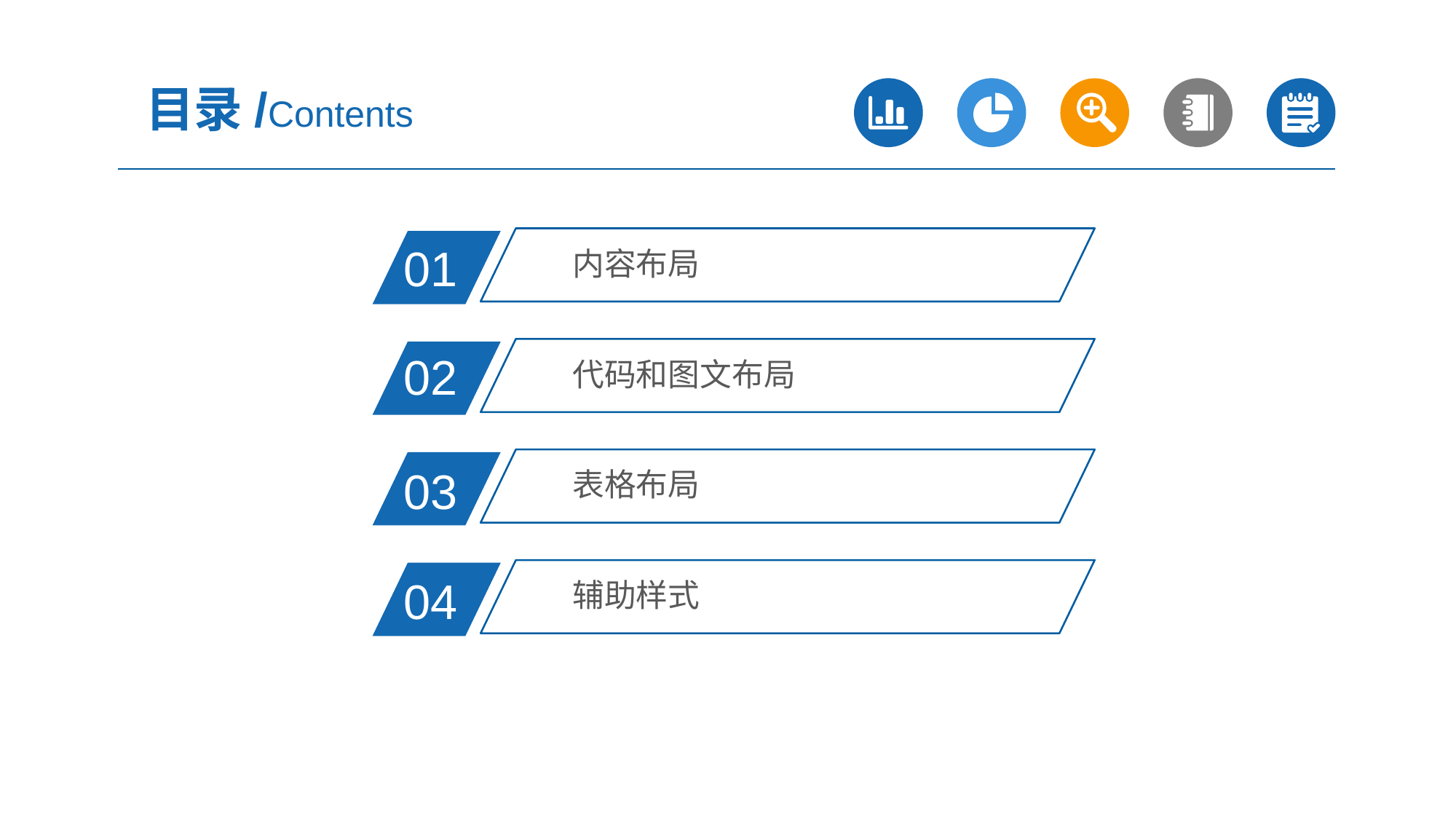

目录/Contents

内容布局

01

代码和图文布局
02

表格布局

03

辅助样式

04